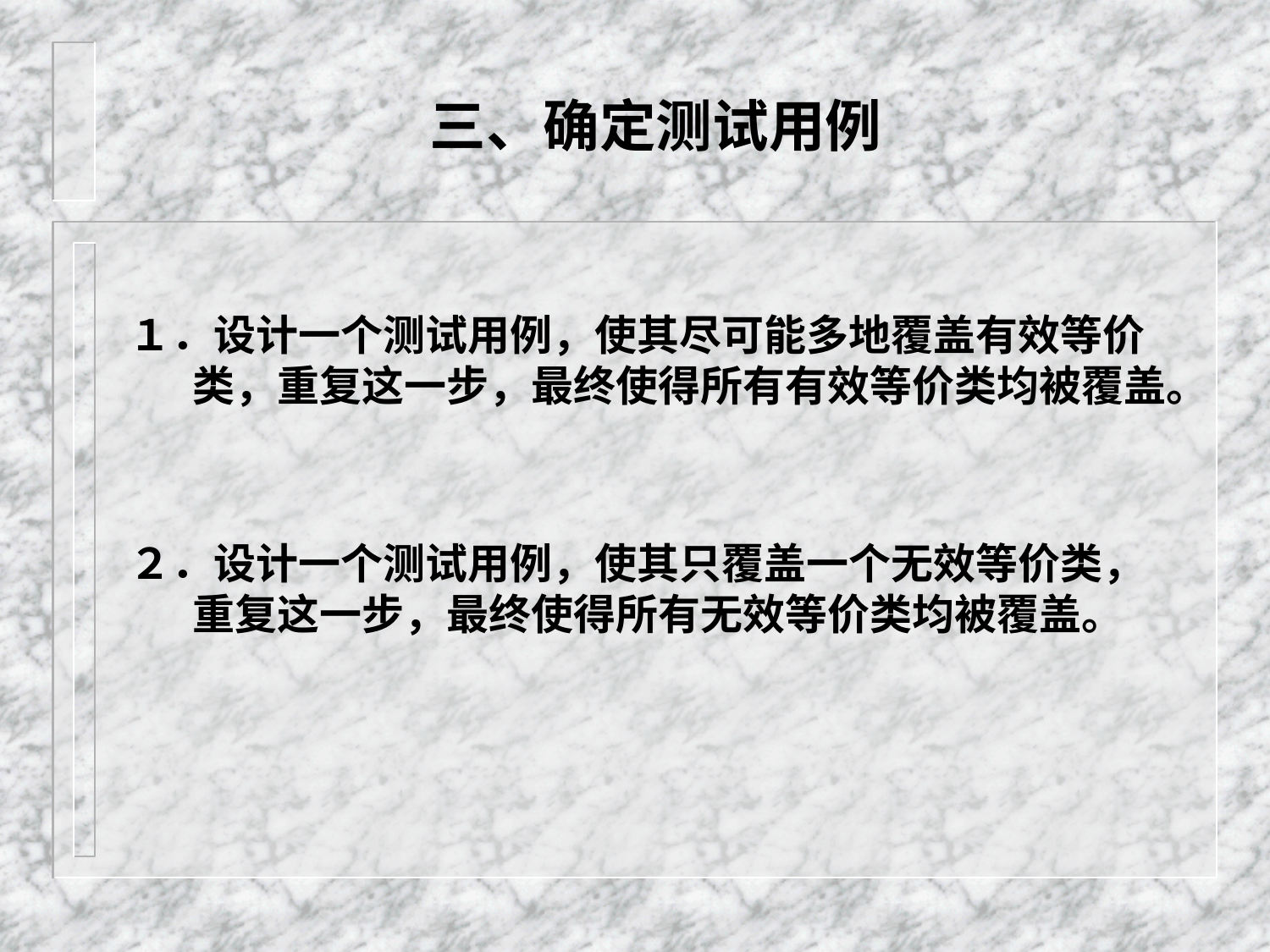

# 三、确定测试用例

１．设计一个测试用例，使其尽可能多地覆盖有效等价类，重复这一步，最终使得所有有效等价类均被覆盖。

２．设计一个测试用例，使其只覆盖一个无效等价类，重复这一步，最终使得所有无效等价类均被覆盖。